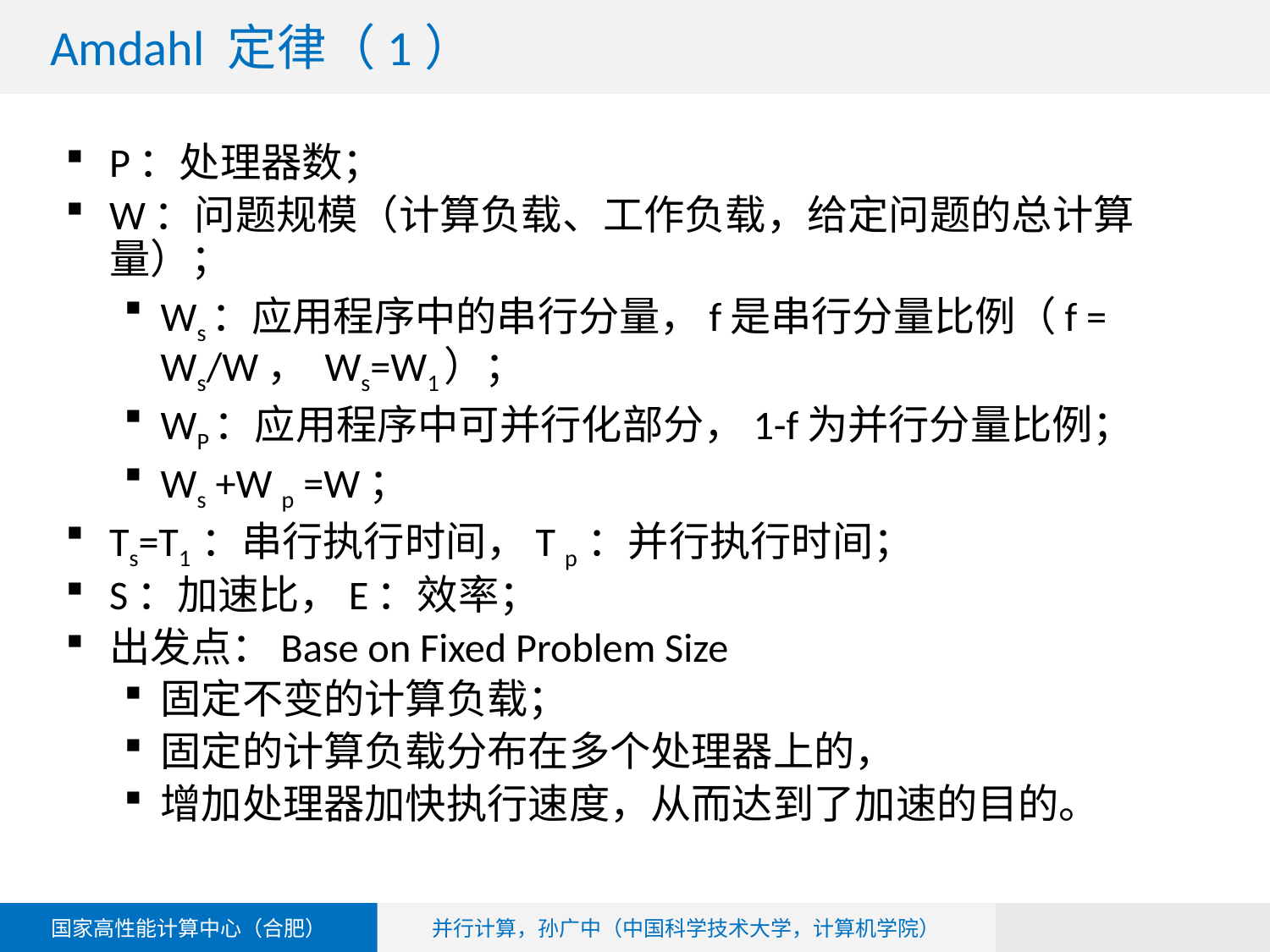

# Amdahl 定律（1）
P：处理器数；
W：问题规模（计算负载、工作负载，给定问题的总计算量）；
Ws：应用程序中的串行分量，f是串行分量比例（f = Ws/W， Ws=W1）；
WP：应用程序中可并行化部分，1-f为并行分量比例；
Ws +W p =W；
Ts=T1 ：串行执行时间，T p ：并行执行时间；
S：加速比，E：效率；
出发点：Base on Fixed Problem Size
固定不变的计算负载；
固定的计算负载分布在多个处理器上的，
增加处理器加快执行速度，从而达到了加速的目的。

14